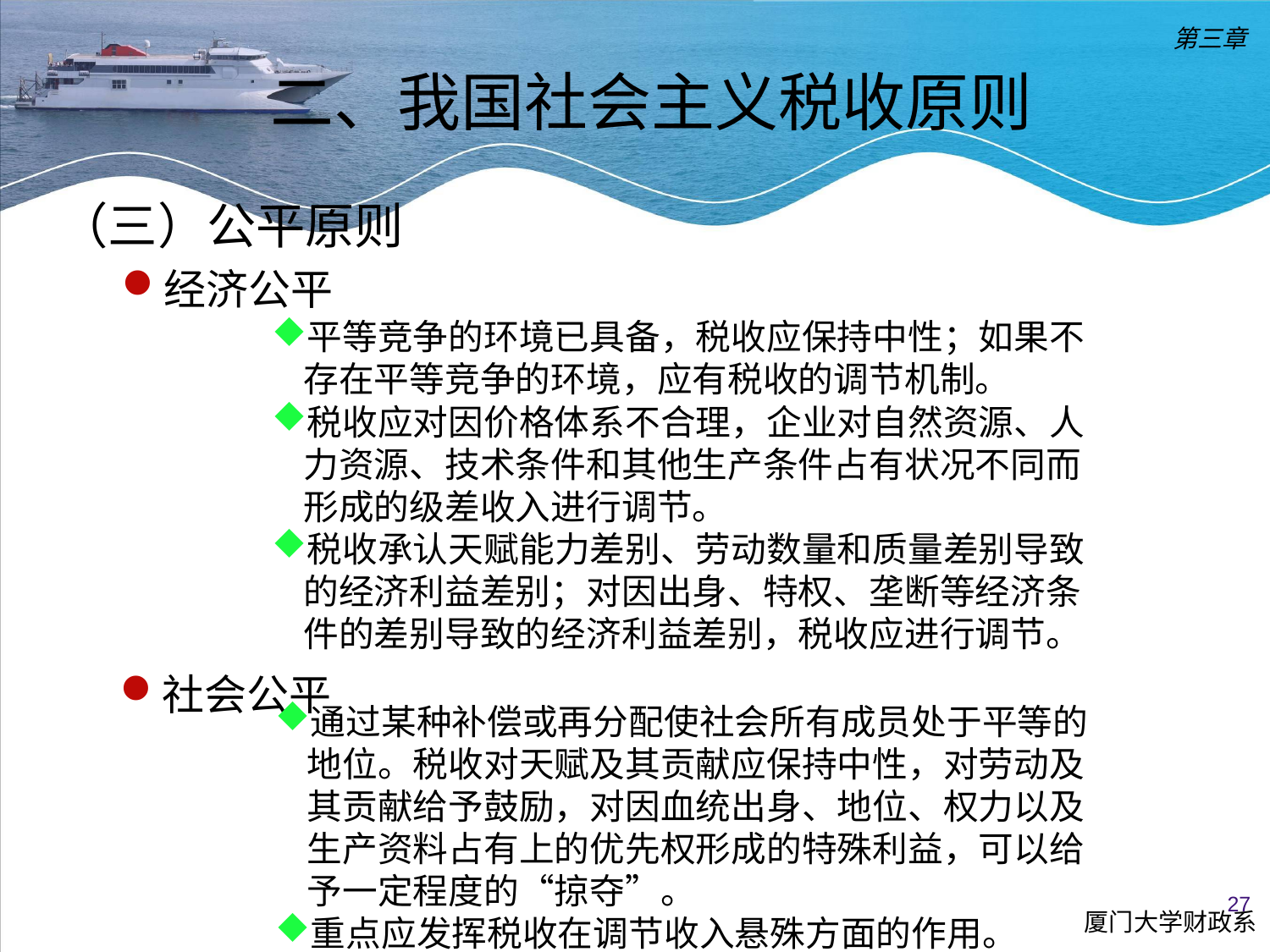

第三章
二、我国社会主义税收原则
（三）公平原则
经济公平
平等竞争的环境已具备，税收应保持中性；如果不存在平等竞争的环境，应有税收的调节机制。
税收应对因价格体系不合理，企业对自然资源、人力资源、技术条件和其他生产条件占有状况不同而形成的级差收入进行调节。
税收承认天赋能力差别、劳动数量和质量差别导致的经济利益差别；对因出身、特权、垄断等经济条件的差别导致的经济利益差别，税收应进行调节。
社会公平
通过某种补偿或再分配使社会所有成员处于平等的地位。税收对天赋及其贡献应保持中性，对劳动及其贡献给予鼓励，对因血统出身、地位、权力以及生产资料占有上的优先权形成的特殊利益，可以给予一定程度的“掠夺”。
重点应发挥税收在调节收入悬殊方面的作用。
27
厦门大学财政系